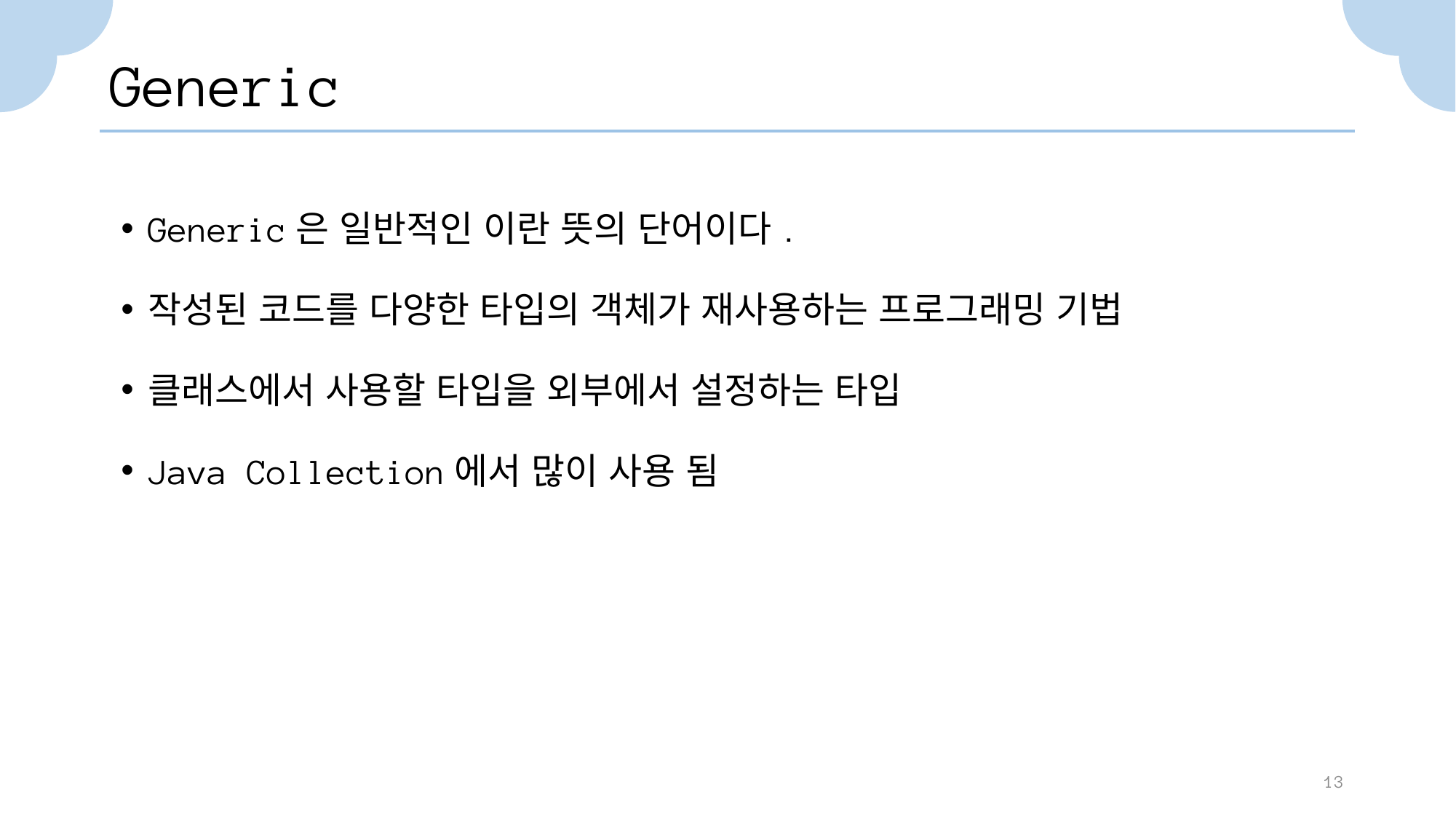

# Generic
Generic은 일반적인 이란 뜻의 단어이다.
작성된 코드를 다양한 타입의 객체가 재사용하는 프로그래밍 기법
클래스에서 사용할 타입을 외부에서 설정하는 타입
Java Collection에서 많이 사용 됨
13